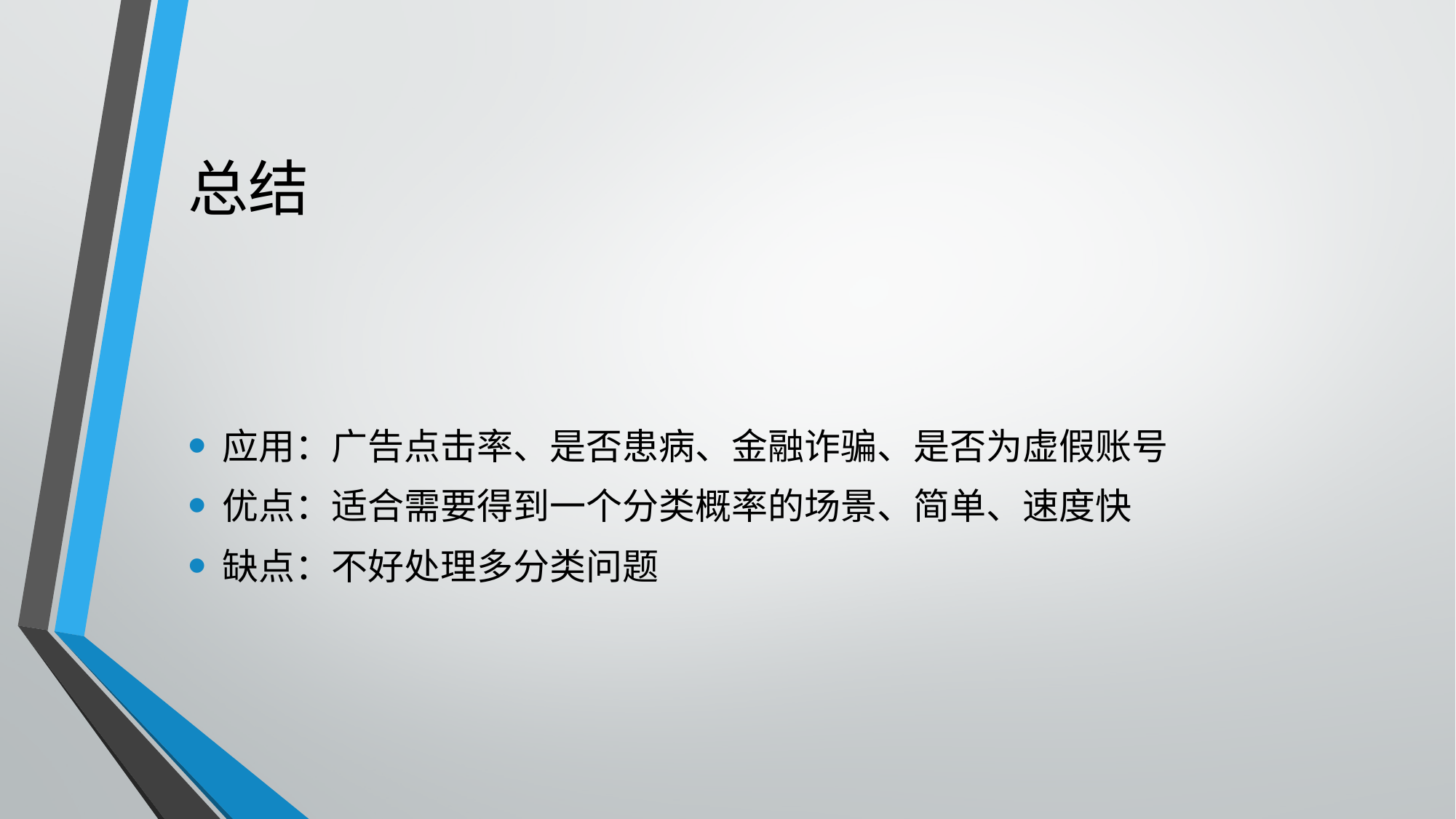

# 总结
应用：广告点击率、是否患病、金融诈骗、是否为虚假账号
优点：适合需要得到一个分类概率的场景、简单、速度快
缺点：不好处理多分类问题